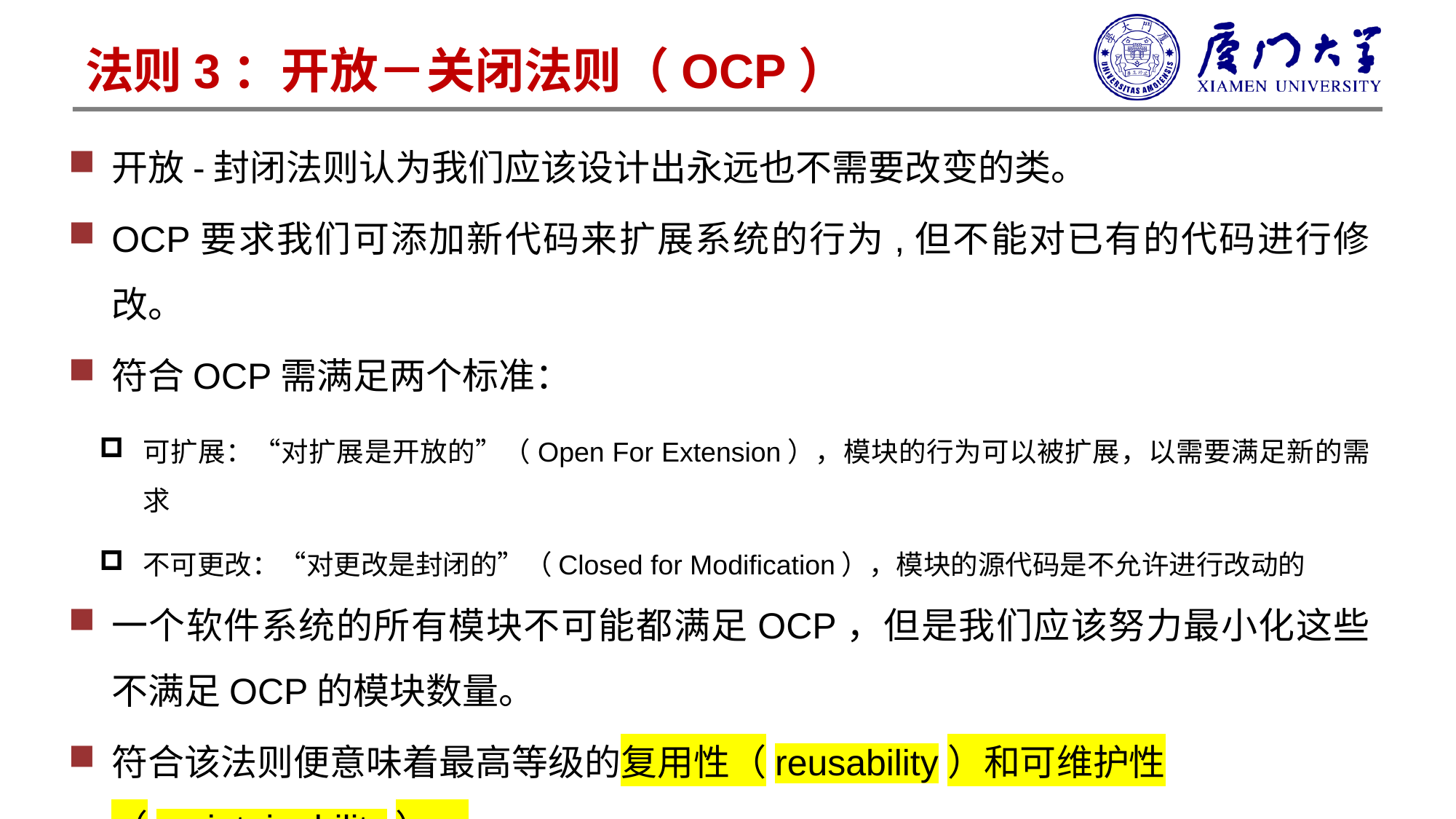

法则3：开放－关闭法则（OCP）
开放-封闭法则认为我们应该设计出永远也不需要改变的类。
OCP要求我们可添加新代码来扩展系统的行为,但不能对已有的代码进行修改。
符合OCP需满足两个标准：
可扩展：“对扩展是开放的”（Open For Extension），模块的行为可以被扩展，以需要满足新的需求
不可更改：“对更改是封闭的”（Closed for Modification），模块的源代码是不允许进行改动的
一个软件系统的所有模块不可能都满足OCP，但是我们应该努力最小化这些不满足OCP的模块数量。
符合该法则便意味着最高等级的复用性（reusability）和可维护性（maintainability）。
开放－关闭法则是OO设计的核心。